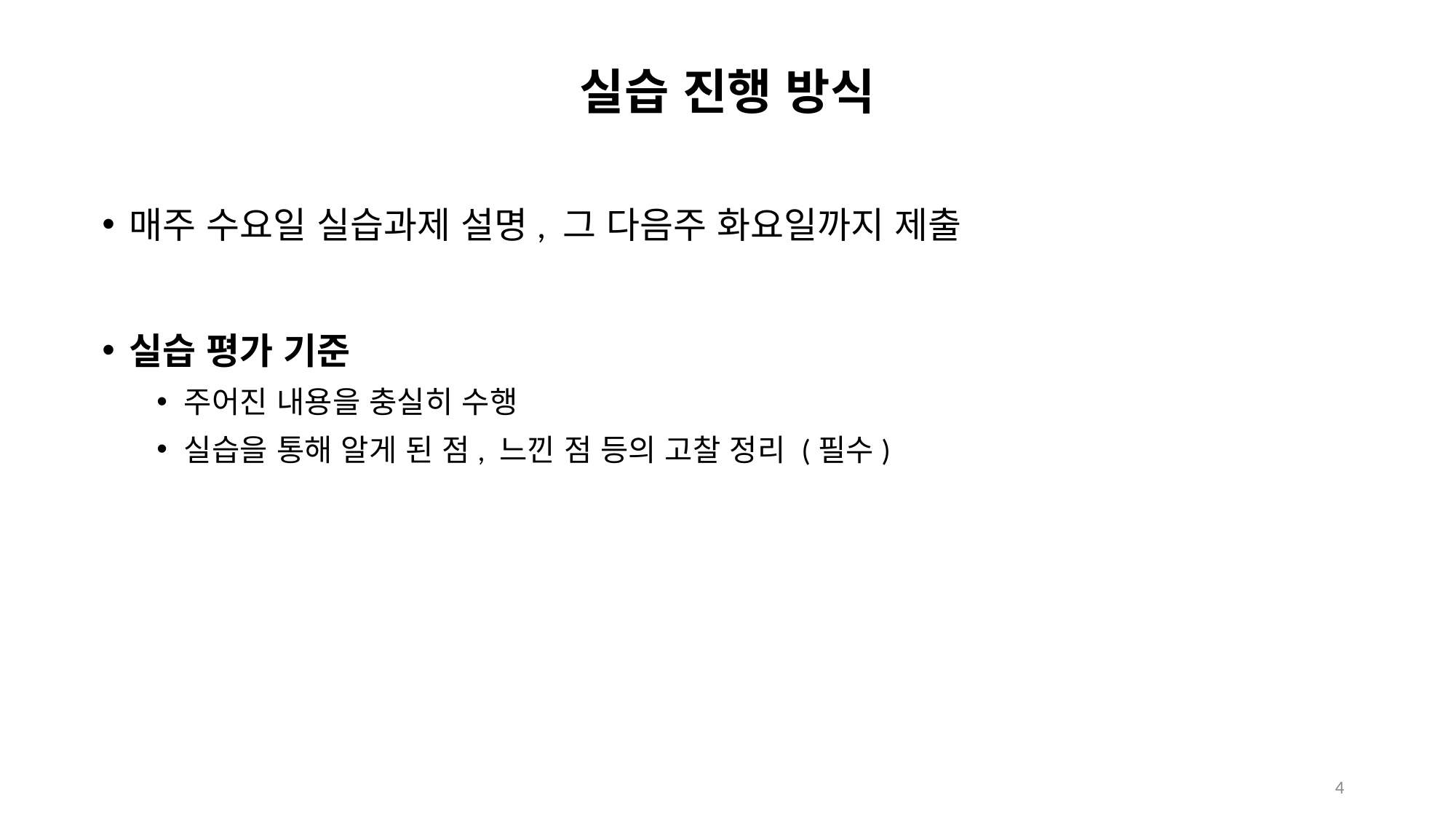

실습 진행 방식
매주 수요일 실습과제 설명, 그 다음주 화요일까지 제출

실습 평가 기준
주어진 내용을 충실히 수행
실습을 통해 알게 된 점, 느낀 점 등의 고찰 정리 (필수)
4